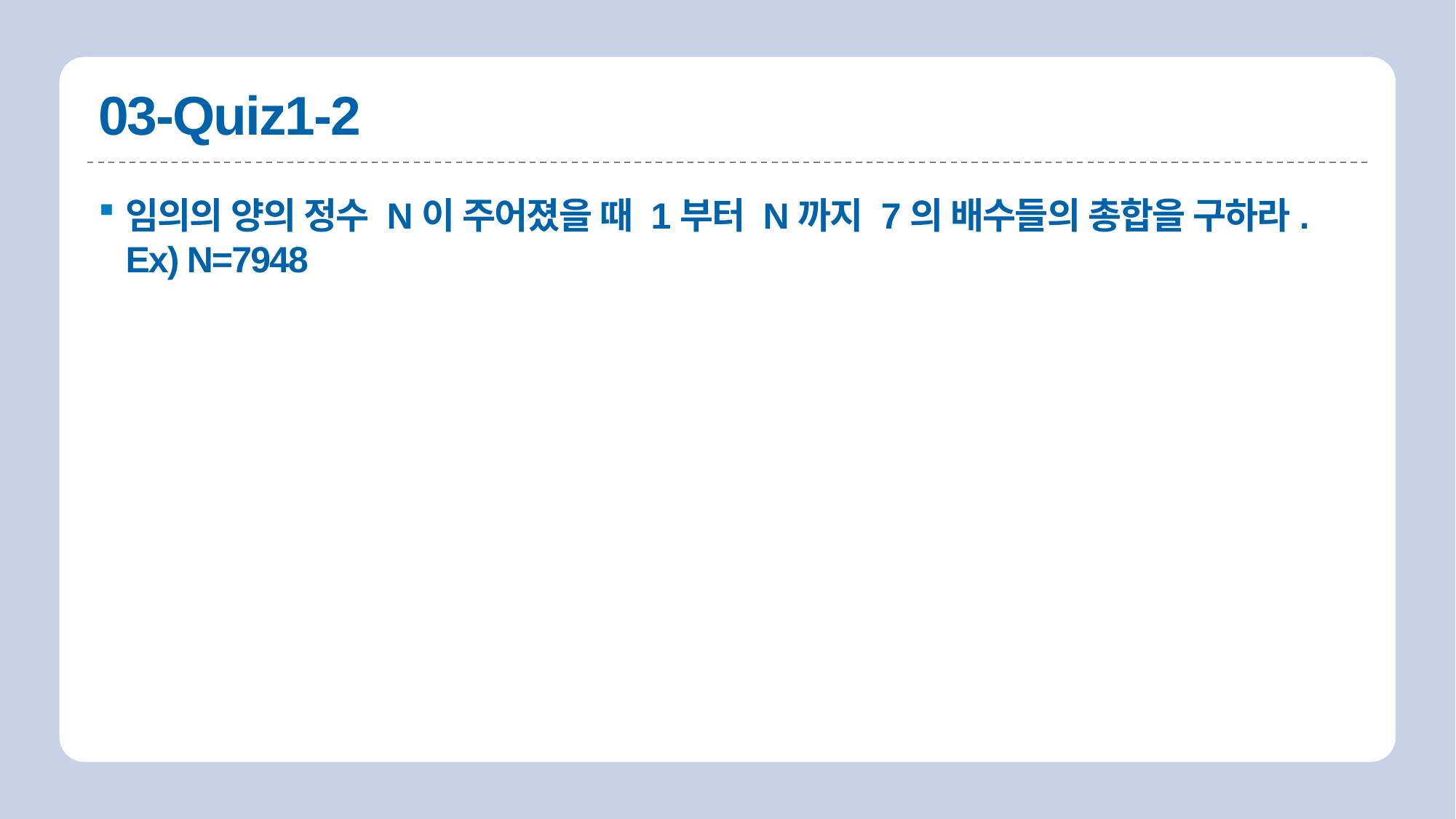

# 03-Quiz1-2
임의의 양의 정수 N이 주어졌을 때 1부터 N까지 7의 배수들의 총합을 구하라. Ex) N=7948